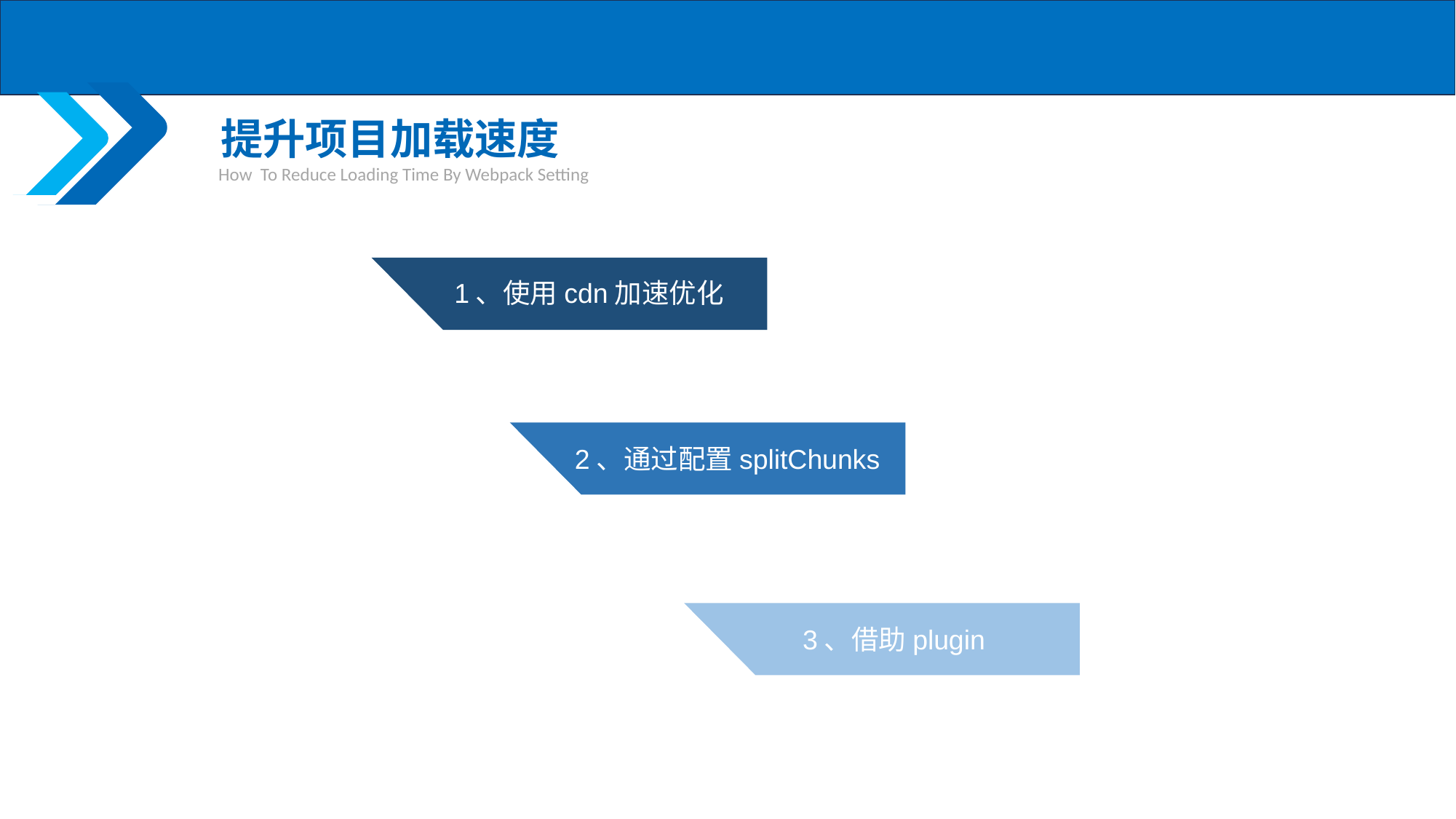

提升项目加载速度
How  To Reduce Loading Time By Webpack Setting

1、使用cdn加速优化
2、通过配置splitChunks

3、借助plugin